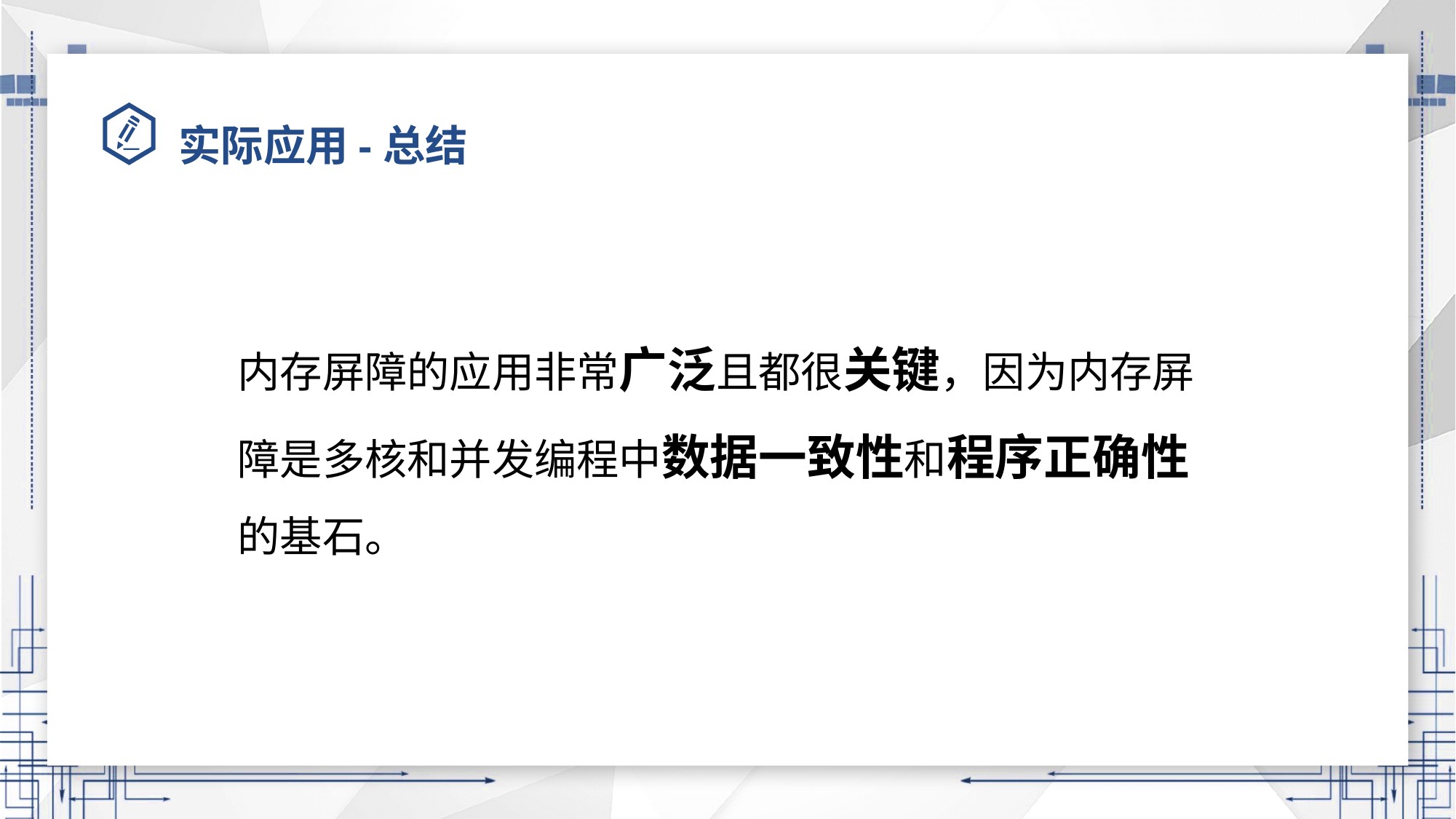

# 实际应用-总结

内存屏障的应用非常广泛且都很关键，因为内存屏障是多核和并发编程中数据一致性和程序正确性的基石。